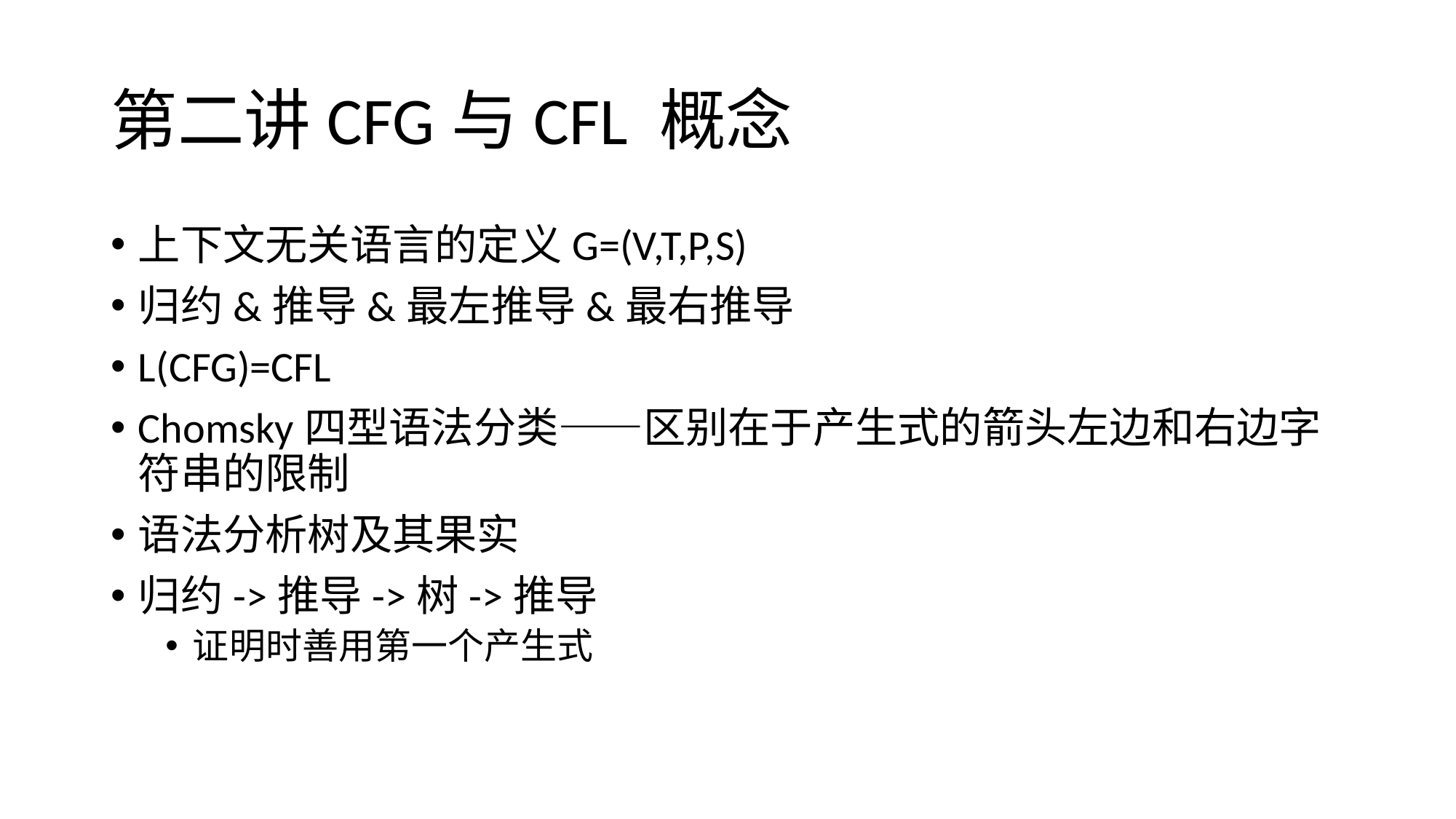

# 第二讲CFG与CFL 概念
上下文无关语言的定义G=(V,T,P,S)
归约&推导&最左推导&最右推导
L(CFG)=CFL
Chomsky四型语法分类——区别在于产生式的箭头左边和右边字符串的限制
语法分析树及其果实
归约->推导->树->推导
证明时善用第一个产生式